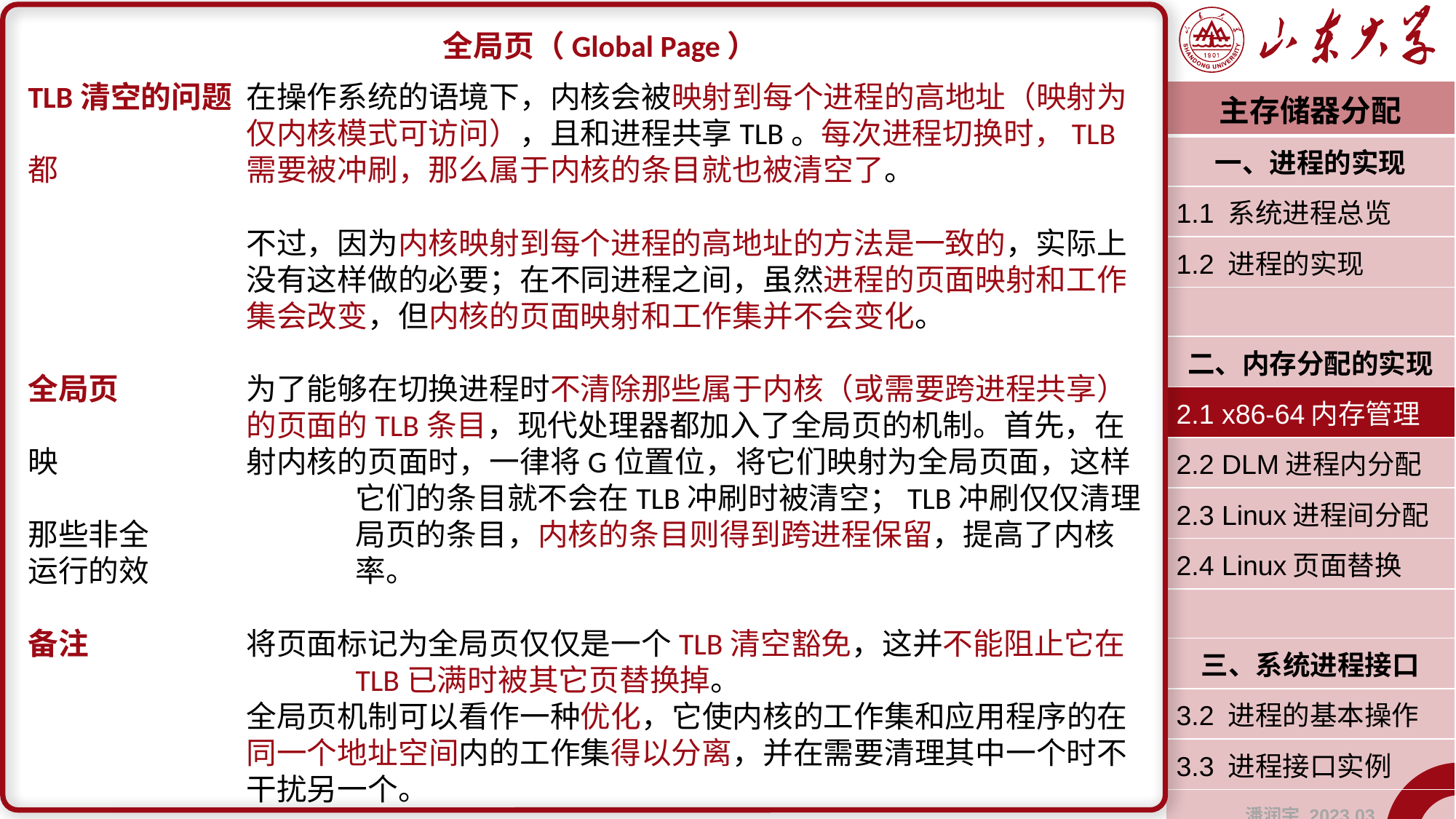

全局页（Global Page）
TLB清空的问题	在操作系统的语境下，内核会被映射到每个进程的高地址（映射为		仅内核模式可访问），且和进程共享TLB。每次进程切换时，TLB都		需要被冲刷，那么属于内核的条目就也被清空了。

		不过，因为内核映射到每个进程的高地址的方法是一致的，实际上		没有这样做的必要；在不同进程之间，虽然进程的页面映射和工作		集会改变，但内核的页面映射和工作集并不会变化。

全局页		为了能够在切换进程时不清除那些属于内核（或需要跨进程共享）		的页面的TLB条目，现代处理器都加入了全局页的机制。首先，在映		射内核的页面时，一律将G位置位，将它们映射为全局页面，这样			它们的条目就不会在TLB冲刷时被清空；TLB冲刷仅仅清理那些非全		局页的条目，内核的条目则得到跨进程保留，提高了内核运行的效		率。

备注		将页面标记为全局页仅仅是一个TLB清空豁免，这并不能阻止它在			TLB已满时被其它页替换掉。
		全局页机制可以看作一种优化，它使内核的工作集和应用程序的在		同一个地址空间内的工作集得以分离，并在需要清理其中一个时不		干扰另一个。
| 主存储器分配 |
| --- |
| 一、进程的实现 |
| 1.1 系统进程总览 |
| 1.2 进程的实现 |
|  |
| 二、内存分配的实现 |
| 2.1 x86-64内存管理 |
| 2.2 DLM进程内分配 |
| 2.3 Linux进程间分配 |
| 2.4 Linux页面替换 |
|  |
| 三、系统进程接口 |
| 3.2 进程的基本操作 |
| 3.3 进程接口实例 |
| 潘润宇 2023.03 |